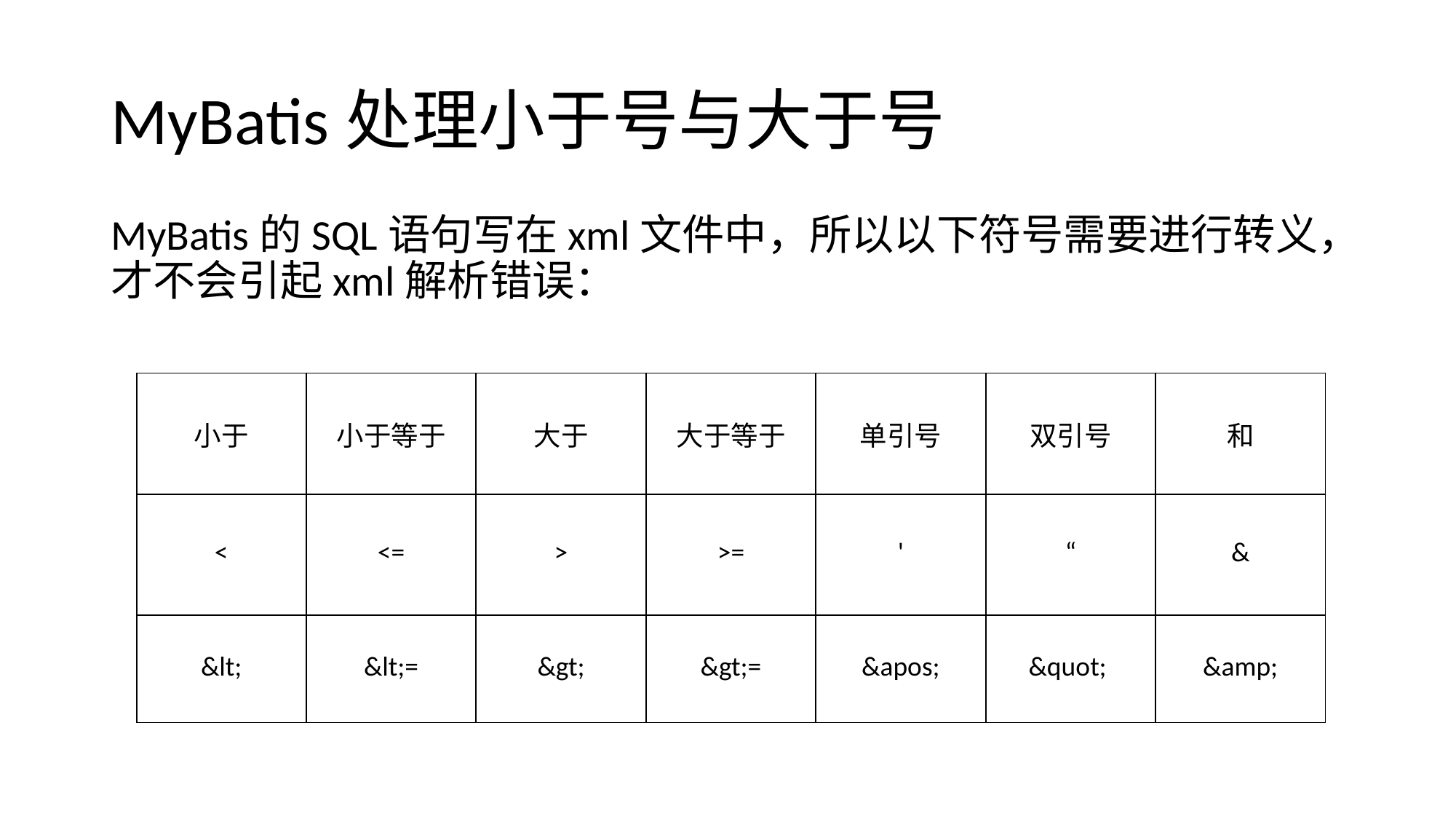

# MyBatis处理小于号与大于号
MyBatis的SQL语句写在xml文件中，所以以下符号需要进行转义，才不会引起xml解析错误：

| 小于 | 小于等于 | 大于 | 大于等于 | 单引号 | 双引号 | 和 |
| --- | --- | --- | --- | --- | --- | --- |
| < | <= | > | >= | ' | “ | & |
| &lt; | &lt;= | &gt; | &gt;= | &apos; | &quot; | &amp; |